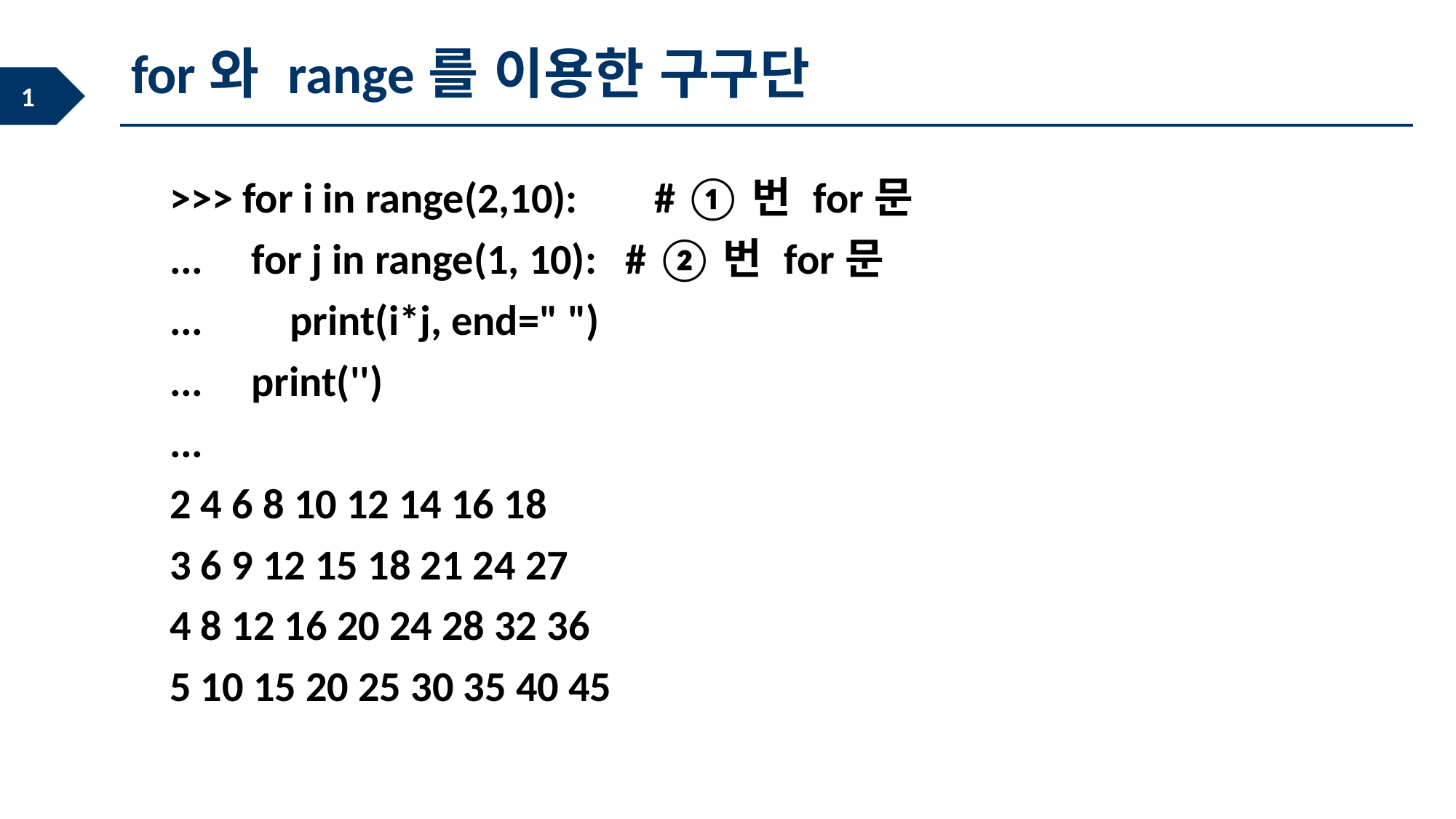

for와 range를 이용한 구구단
>>> for i in range(2,10):        # ①번 for문
...     for j in range(1, 10):   # ②번 for문
...         print(i*j, end=" ")
...     print('')
...
2 4 6 8 10 12 14 16 18
3 6 9 12 15 18 21 24 27
4 8 12 16 20 24 28 32 36
5 10 15 20 25 30 35 40 45